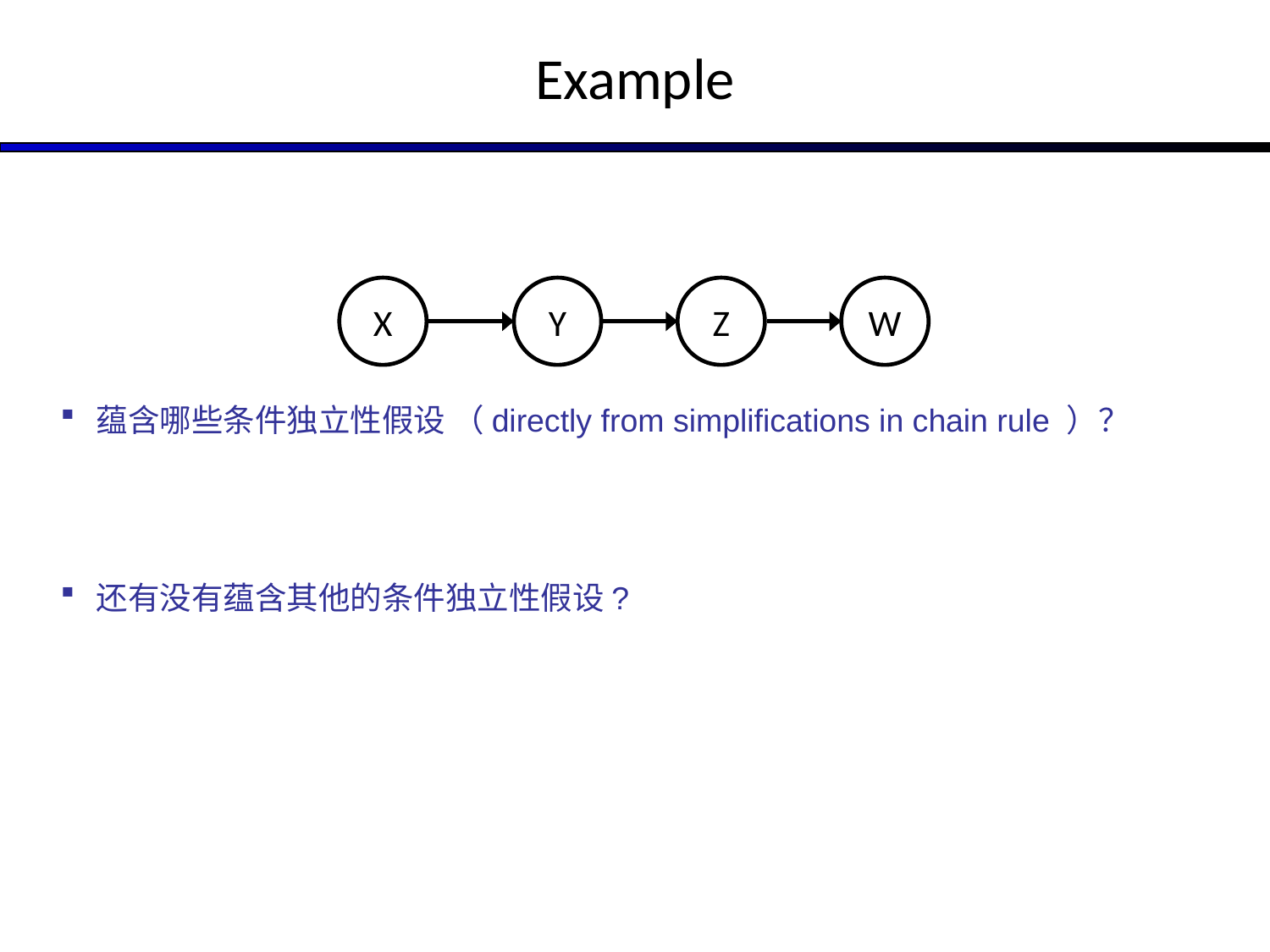

# Example
X
Y
Z
W
蕴含哪些条件独立性假设 （directly from simplifications in chain rule ）？

还有没有蕴含其他的条件独立性假设?